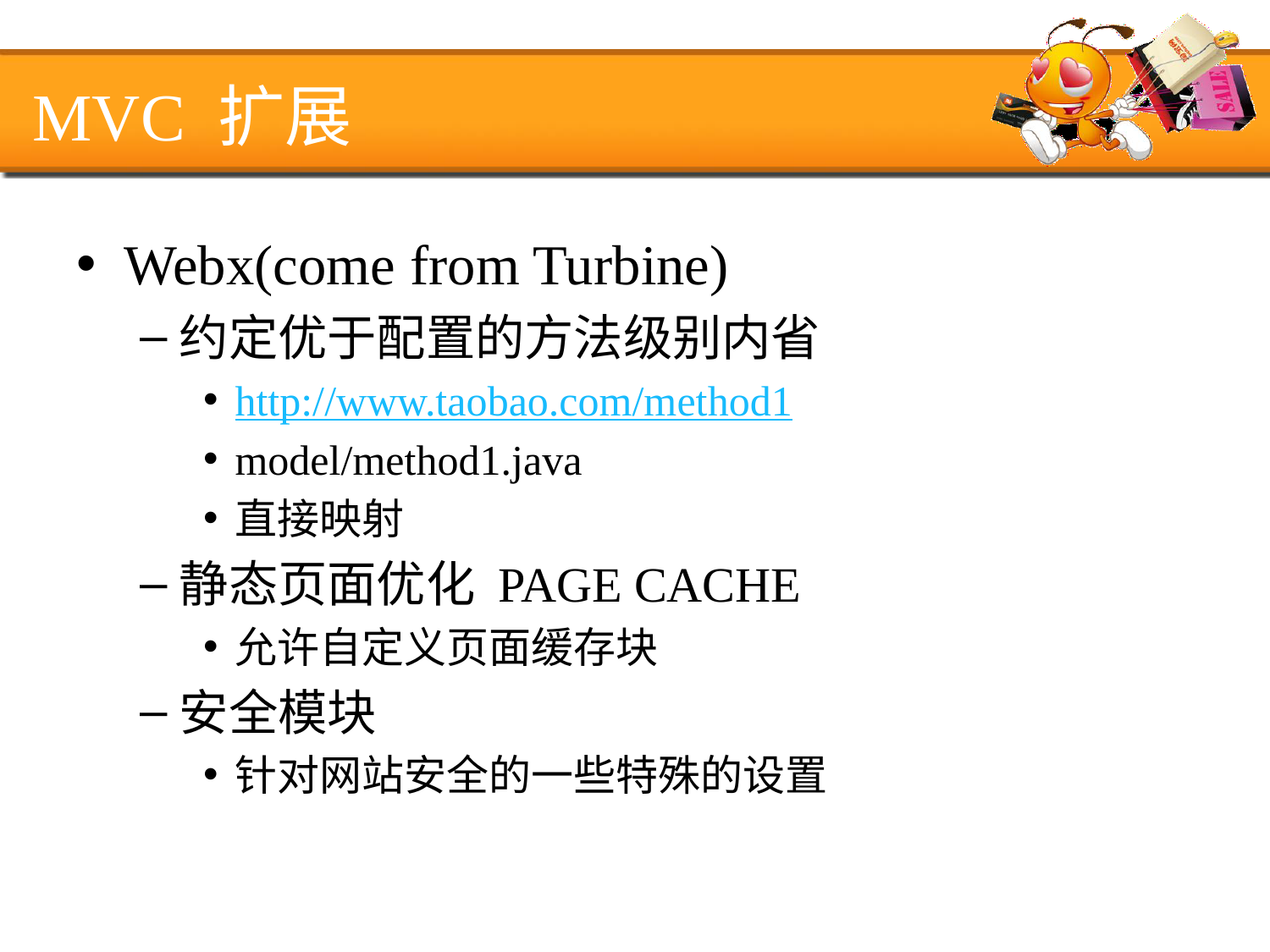

# MVC 扩展
Webx(come from Turbine)
约定优于配置的方法级别内省
http://www.taobao.com/method1
model/method1.java
直接映射
静态页面优化 PAGE CACHE
允许自定义页面缓存块
安全模块
针对网站安全的一些特殊的设置